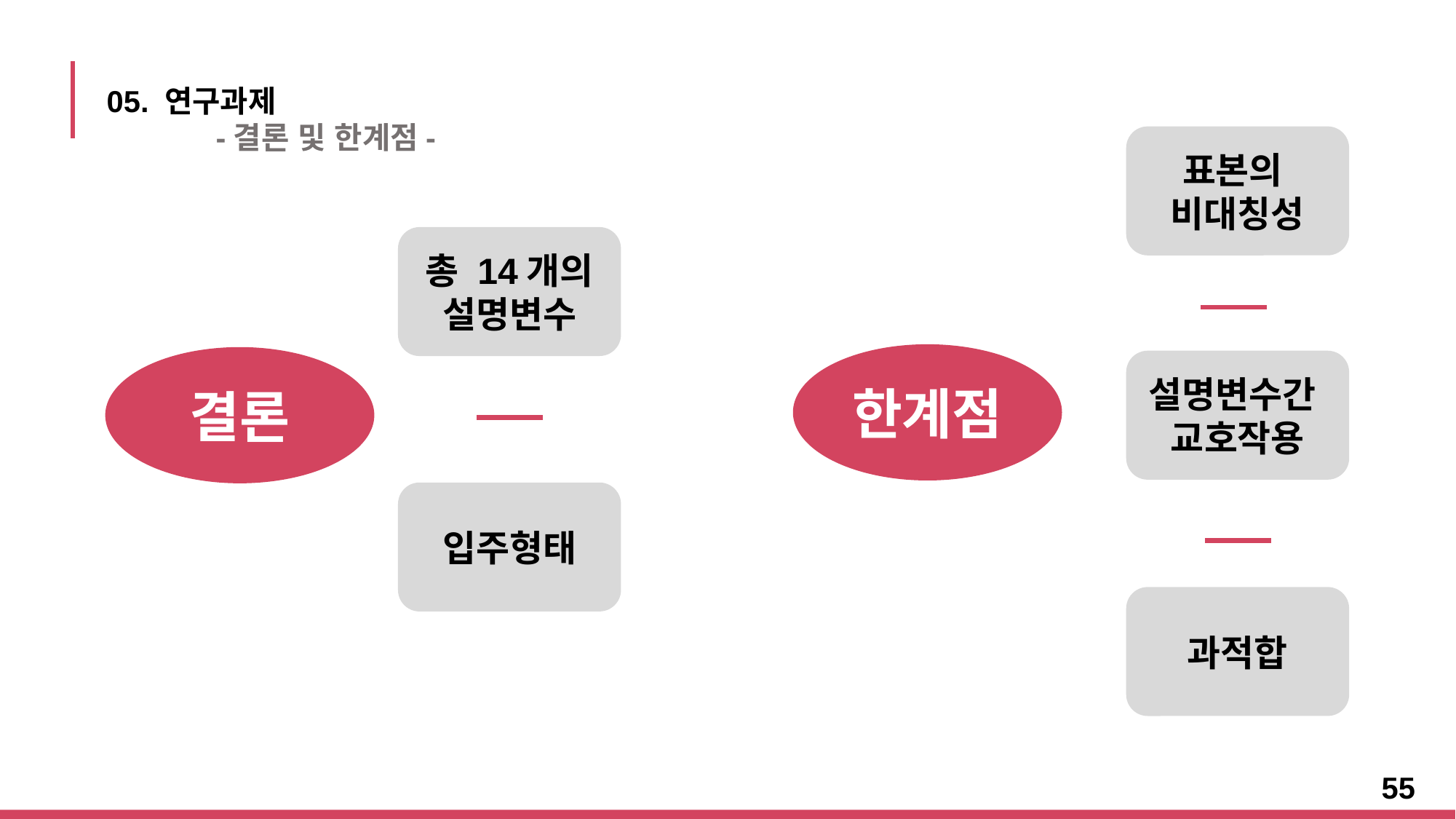

05. 연구과제
	-결론 및 한계점-
표본의
비대칭성
총 14개의 설명변수
한계점
결론
설명변수간
교호작용
입주형태
과적합
55